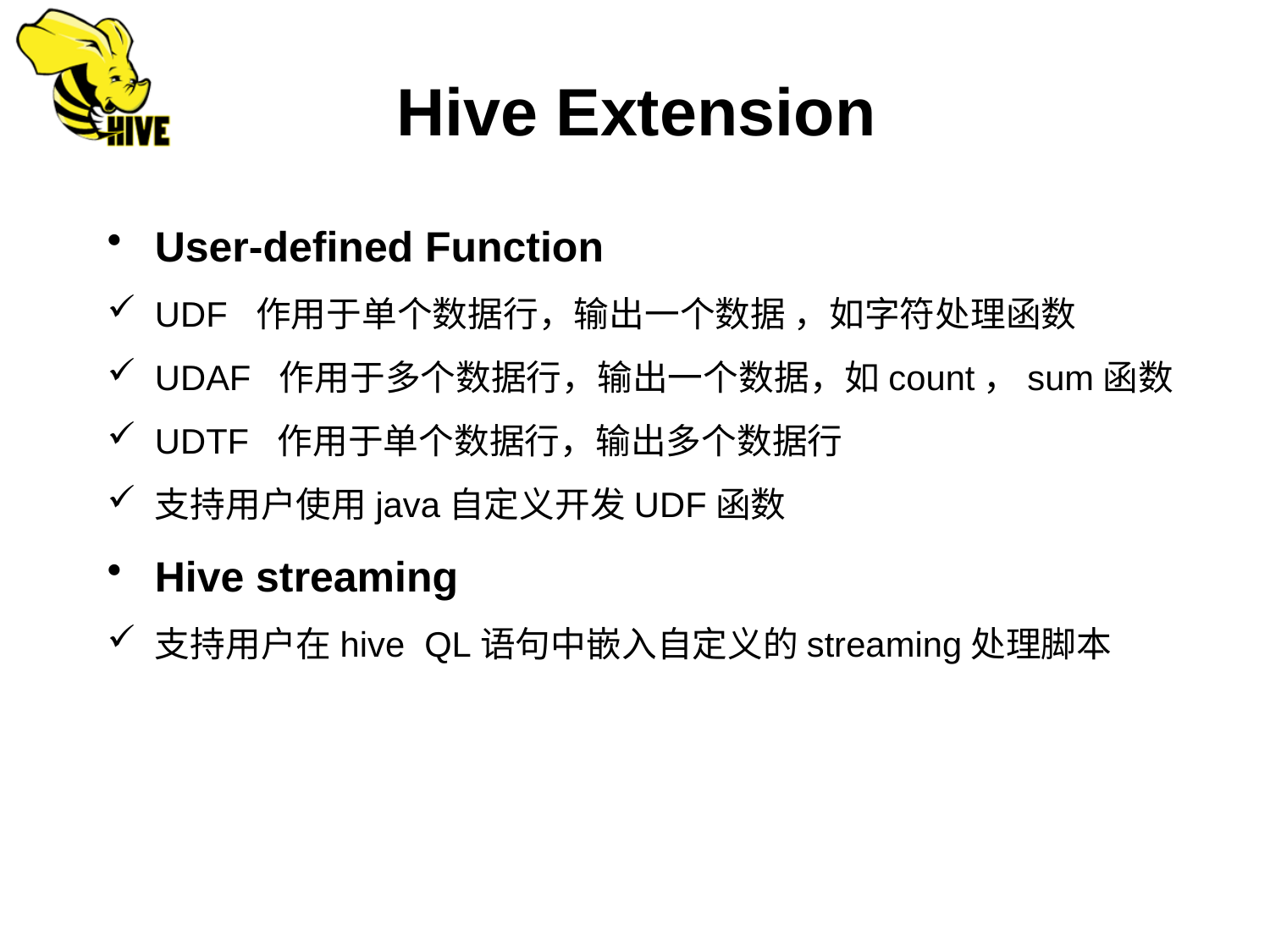

Hive Extension
User-defined Function
UDF  作用于单个数据行，输出一个数据 ，如字符处理函数
UDAF  作用于多个数据行，输出一个数据，如count，sum函数
UDTF  作用于单个数据行，输出多个数据行
支持用户使用java自定义开发UDF函数
Hive streaming
支持用户在hive  QL语句中嵌入自定义的streaming处理脚本